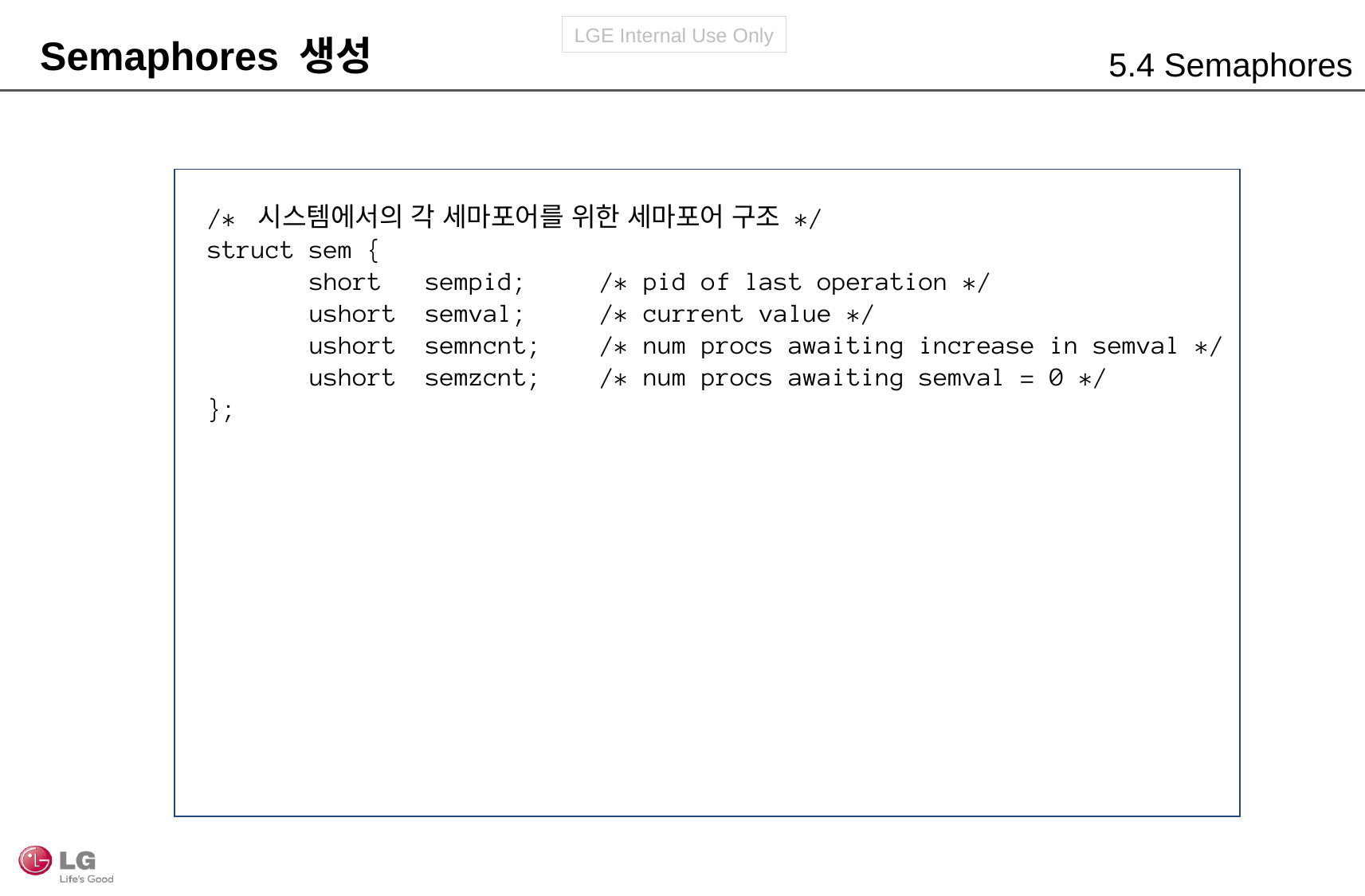

Semaphores 생성
5.4 Semaphores

/* 시스템에서의 각 세마포어를 위한 세마포어 구조 */
struct sem {
       short   sempid;     /* pid of last operation */
       ushort  semval;     /* current value */
       ushort  semncnt;    /* num procs awaiting increase in semval */
       ushort  semzcnt;    /* num procs awaiting semval = 0 */
};